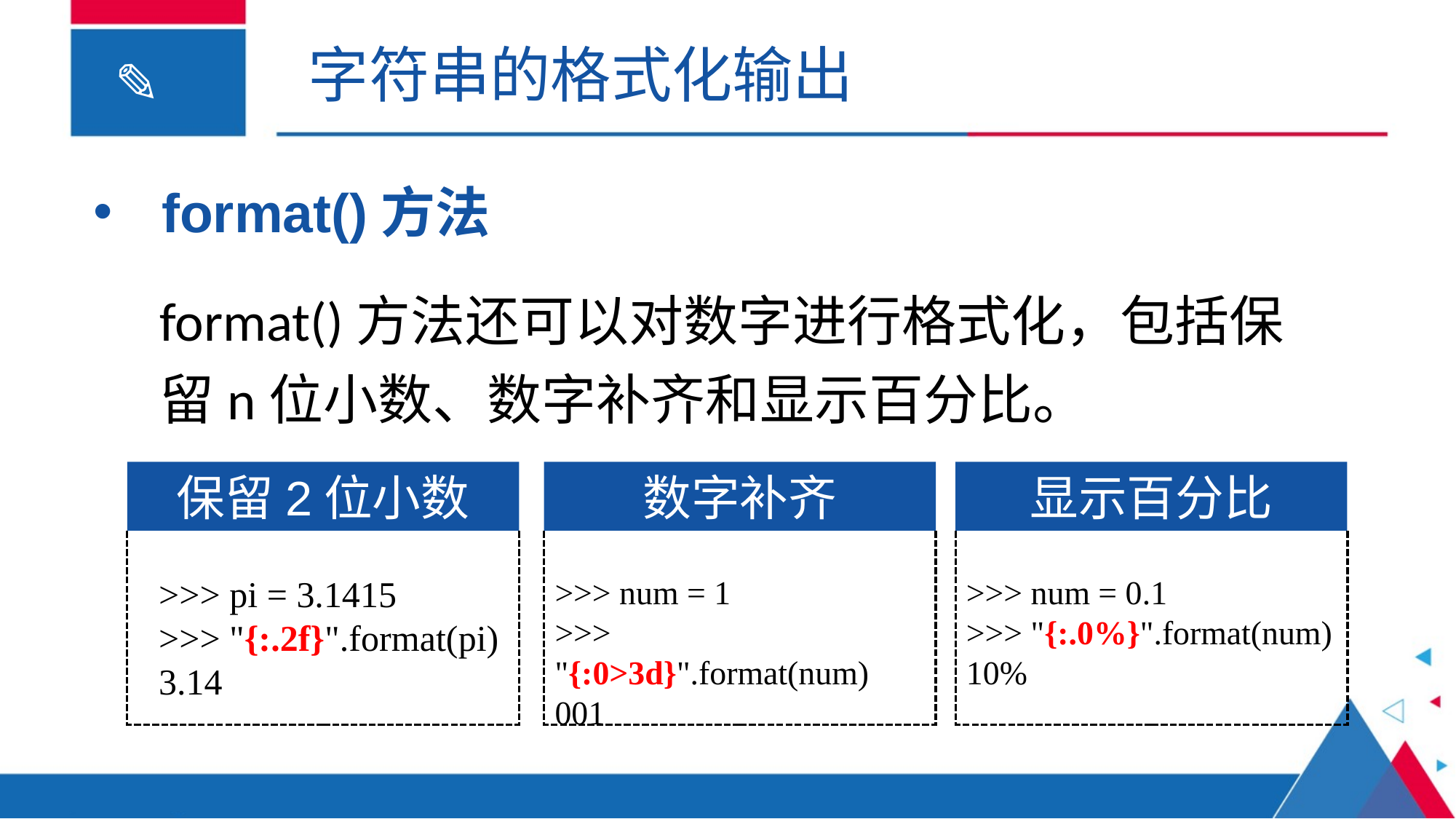

字符串的格式化输出
format()方法
format()方法还可以对数字进行格式化，包括保留n位小数、数字补齐和显示百分比。
数字补齐
保留2位小数
显示百分比

>>> pi = 3.1415
>>> "{:.2f}".format(pi)
3.14
>>> num = 1
>>> "{:0>3d}".format(num)
001
>>> num = 0.1
>>> "{:.0%}".format(num)
10%